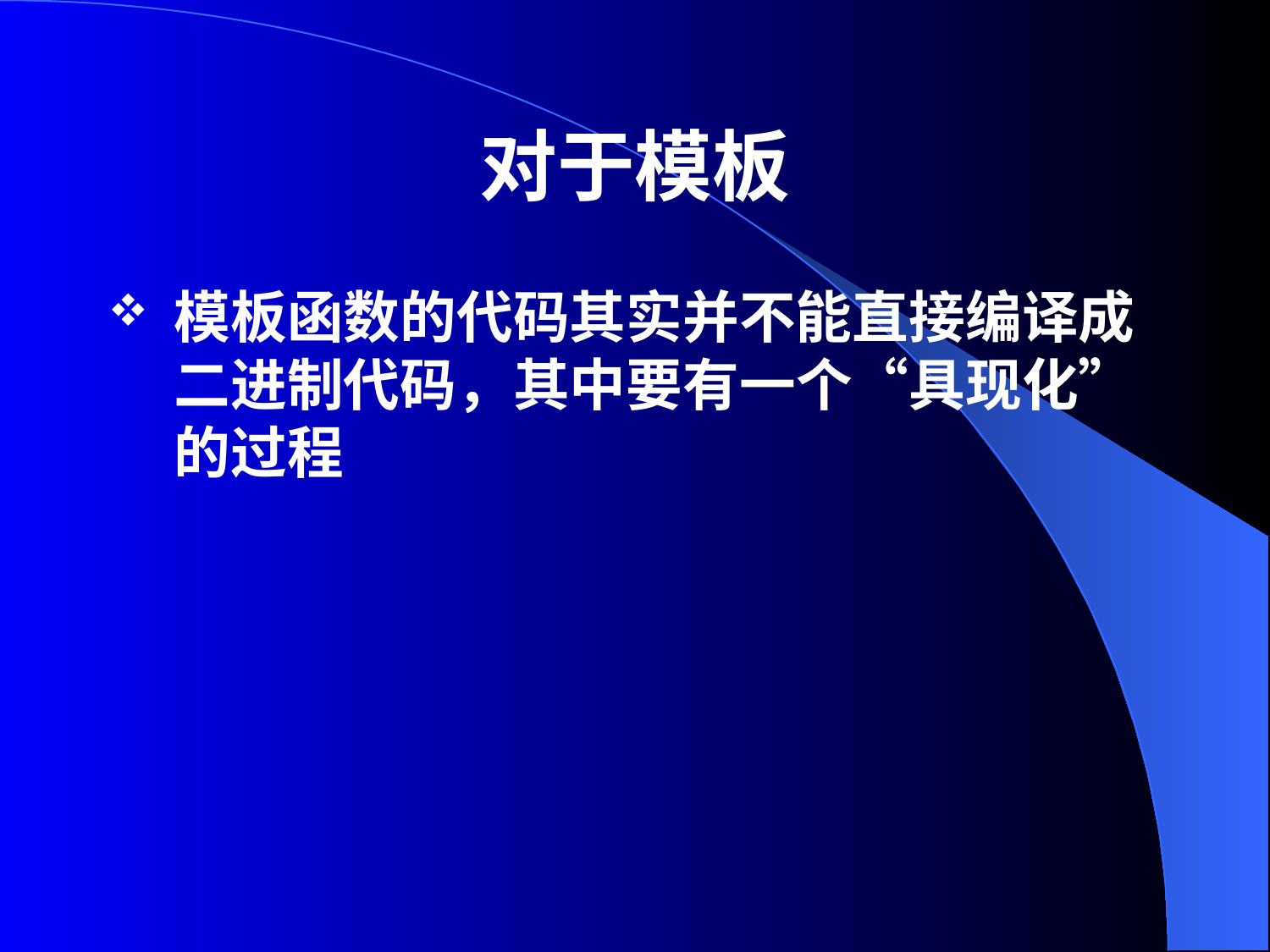

# 对于模板
模板函数的代码其实并不能直接编译成二进制代码，其中要有一个“具现化”的过程